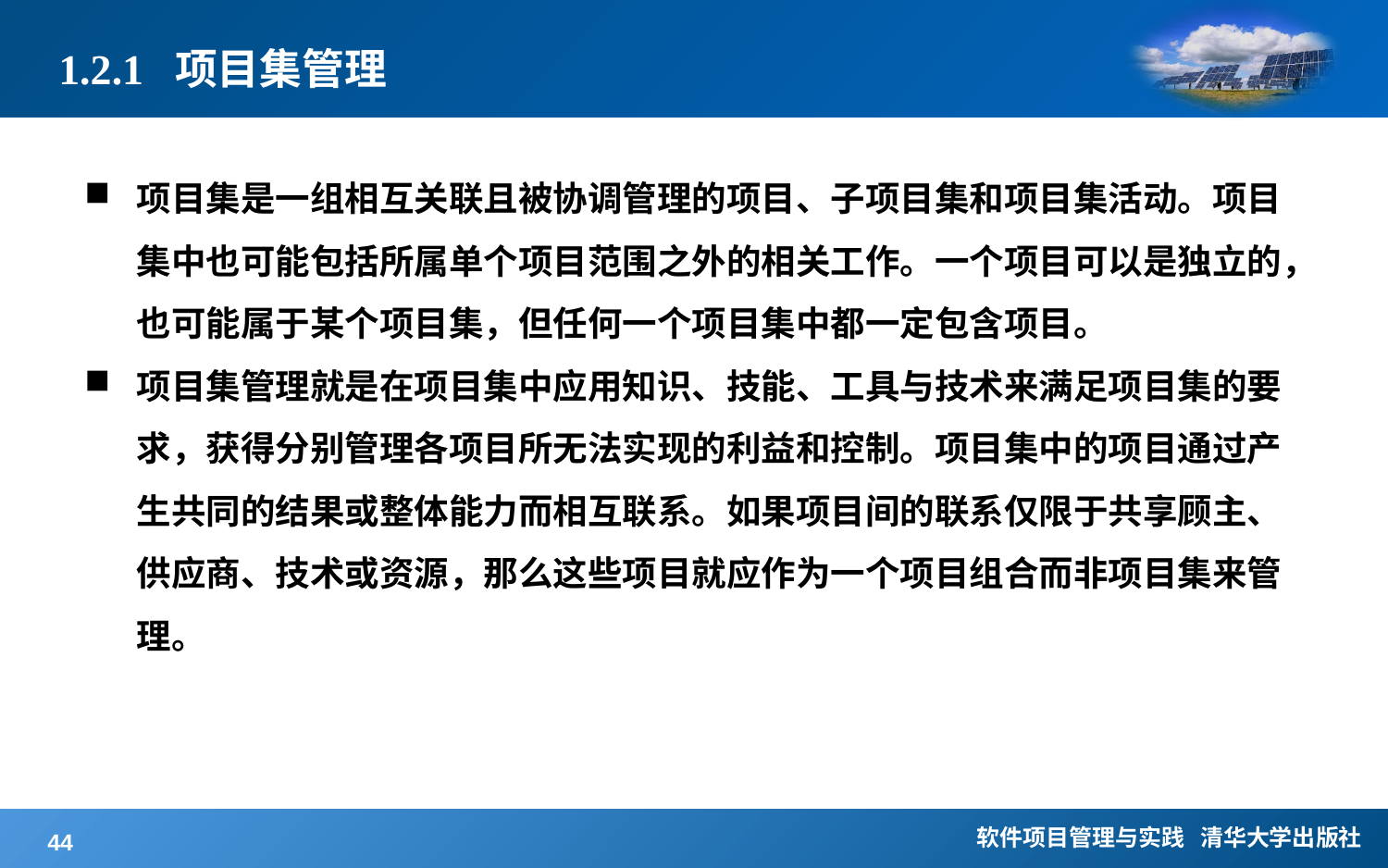

# 1.2.1  项目集管理
项目集是一组相互关联且被协调管理的项目、子项目集和项目集活动。项目集中也可能包括所属单个项目范围之外的相关工作。一个项目可以是独立的，也可能属于某个项目集，但任何一个项目集中都一定包含项目。
项目集管理就是在项目集中应用知识、技能、工具与技术来满足项目集的要求，获得分别管理各项目所无法实现的利益和控制。项目集中的项目通过产生共同的结果或整体能力而相互联系。如果项目间的联系仅限于共享顾主、供应商、技术或资源，那么这些项目就应作为一个项目组合而非项目集来管理。